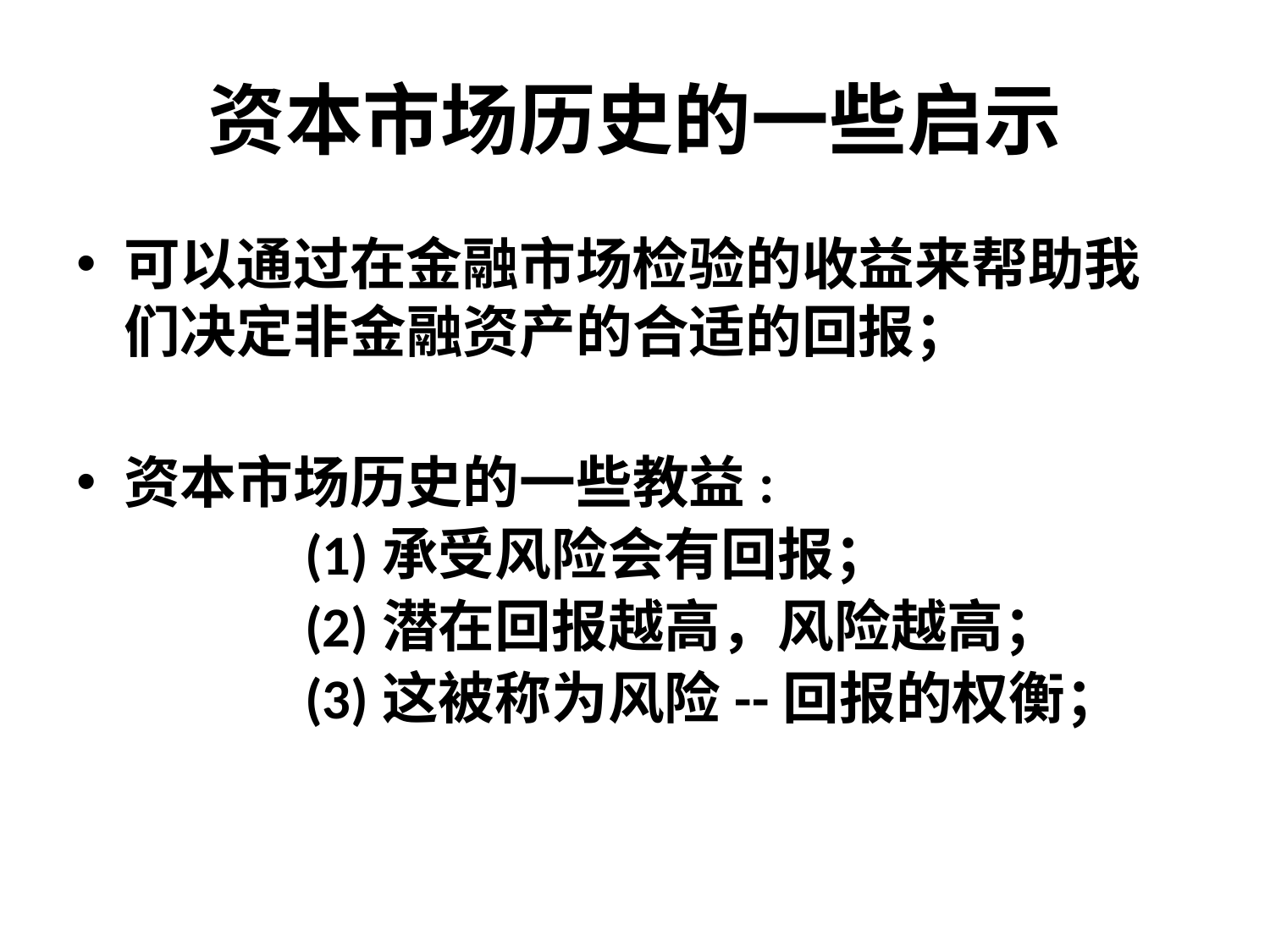

# 资本市场历史的一些启示
可以通过在金融市场检验的收益来帮助我们决定非金融资产的合适的回报；

资本市场历史的一些教益:
                  (1)承受风险会有回报；
                  (2)潜在回报越高，风险越高；
                  (3)这被称为风险--回报的权衡；